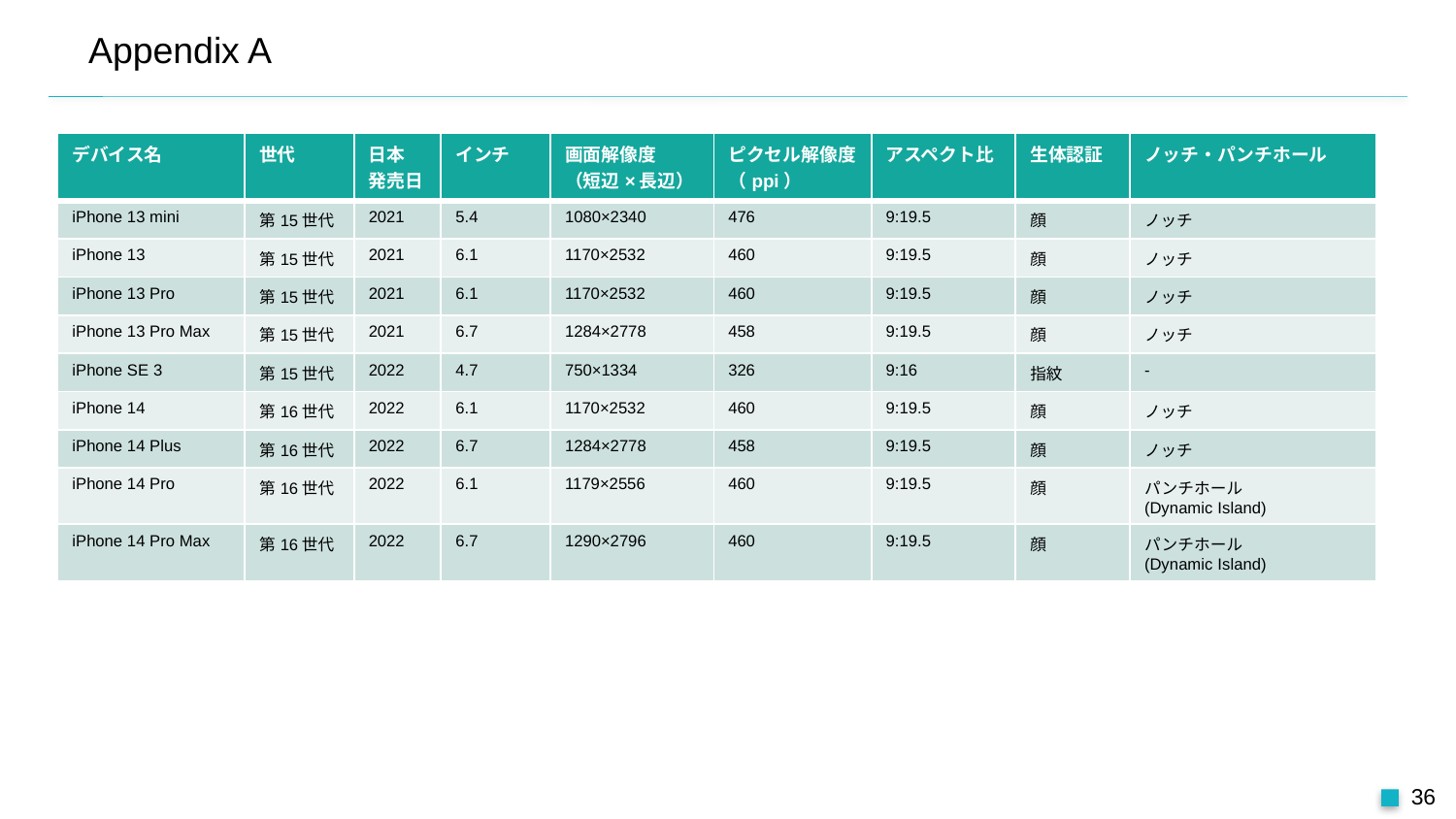

# Appendix A
| デバイス名 | 世代 | 日本 発売日 | インチ | 画面解像度 （短辺×長辺） | ピクセル解像度 （ppi） | アスペクト比 | 生体認証 | ノッチ・パンチホール |
| --- | --- | --- | --- | --- | --- | --- | --- | --- |
| iPhone 13 mini | 第15世代 | 2021 | 5.4 | 1080×2340 | 476 | 9:19.5 | 顔 | ノッチ |
| iPhone 13 | 第15世代 | 2021 | 6.1 | 1170×2532 | 460 | 9:19.5 | 顔 | ノッチ |
| iPhone 13 Pro | 第15世代 | 2021 | 6.1 | 1170×2532 | 460 | 9:19.5 | 顔 | ノッチ |
| iPhone 13 Pro Max | 第15世代 | 2021 | 6.7 | 1284×2778 | 458 | 9:19.5 | 顔 | ノッチ |
| iPhone SE 3 | 第15世代 | 2022 | 4.7 | 750×1334 | 326 | 9:16 | 指紋 | - |
| iPhone 14 | 第16世代 | 2022 | 6.1 | 1170×2532 | 460 | 9:19.5 | 顔 | ノッチ |
| iPhone 14 Plus | 第16世代 | 2022 | 6.7 | 1284×2778 | 458 | 9:19.5 | 顔 | ノッチ |
| iPhone 14 Pro | 第16世代 | 2022 | 6.1 | 1179×2556 | 460 | 9:19.5 | 顔 | パンチホール (Dynamic Island) |
| iPhone 14 Pro Max | 第16世代 | 2022 | 6.7 | 1290×2796 | 460 | 9:19.5 | 顔 | パンチホール (Dynamic Island) |